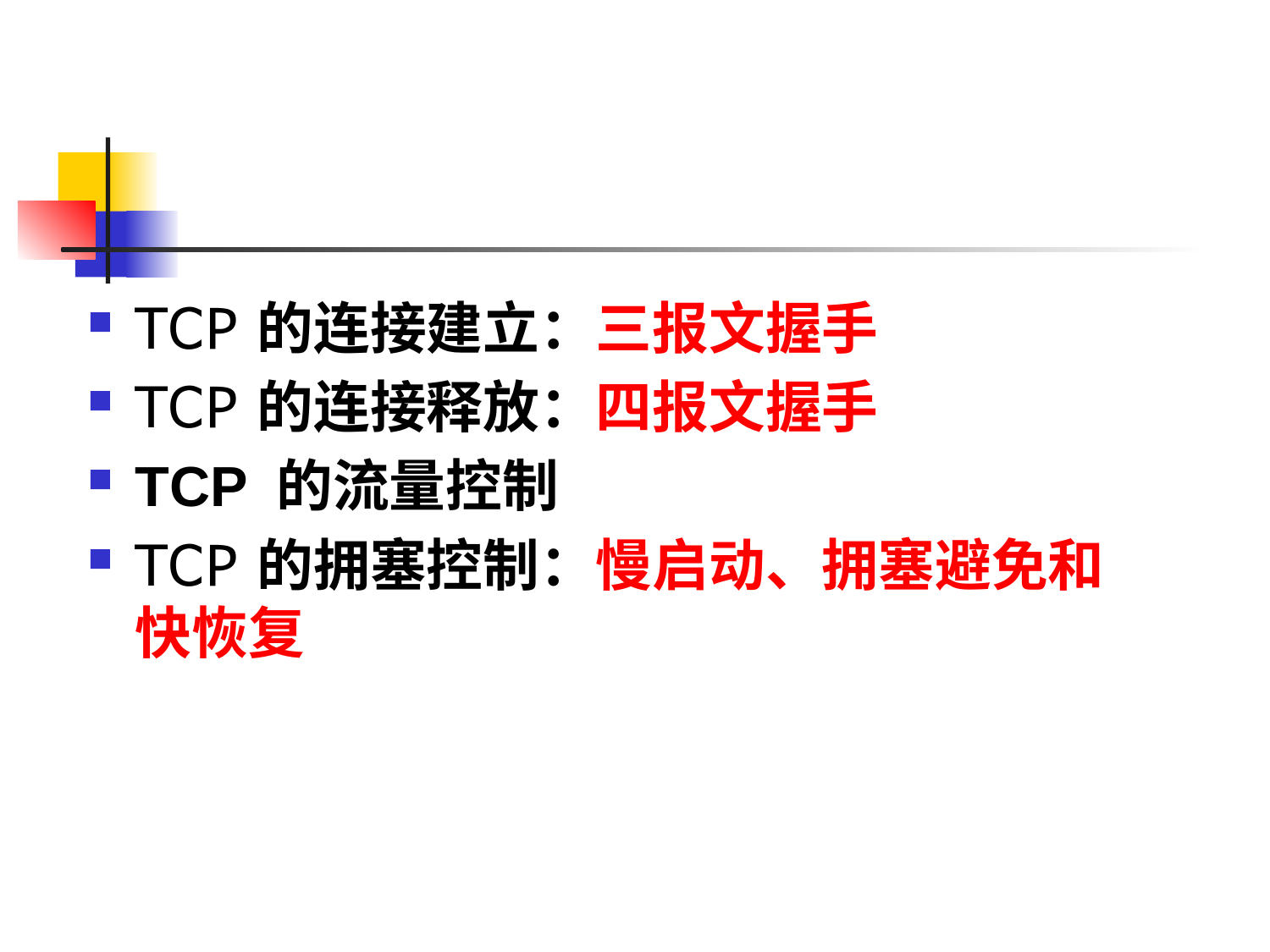

#
TCP的连接建立：三报文握手
TCP的连接释放：四报文握手
TCP 的流量控制
TCP的拥塞控制：慢启动、拥塞避免和快恢复